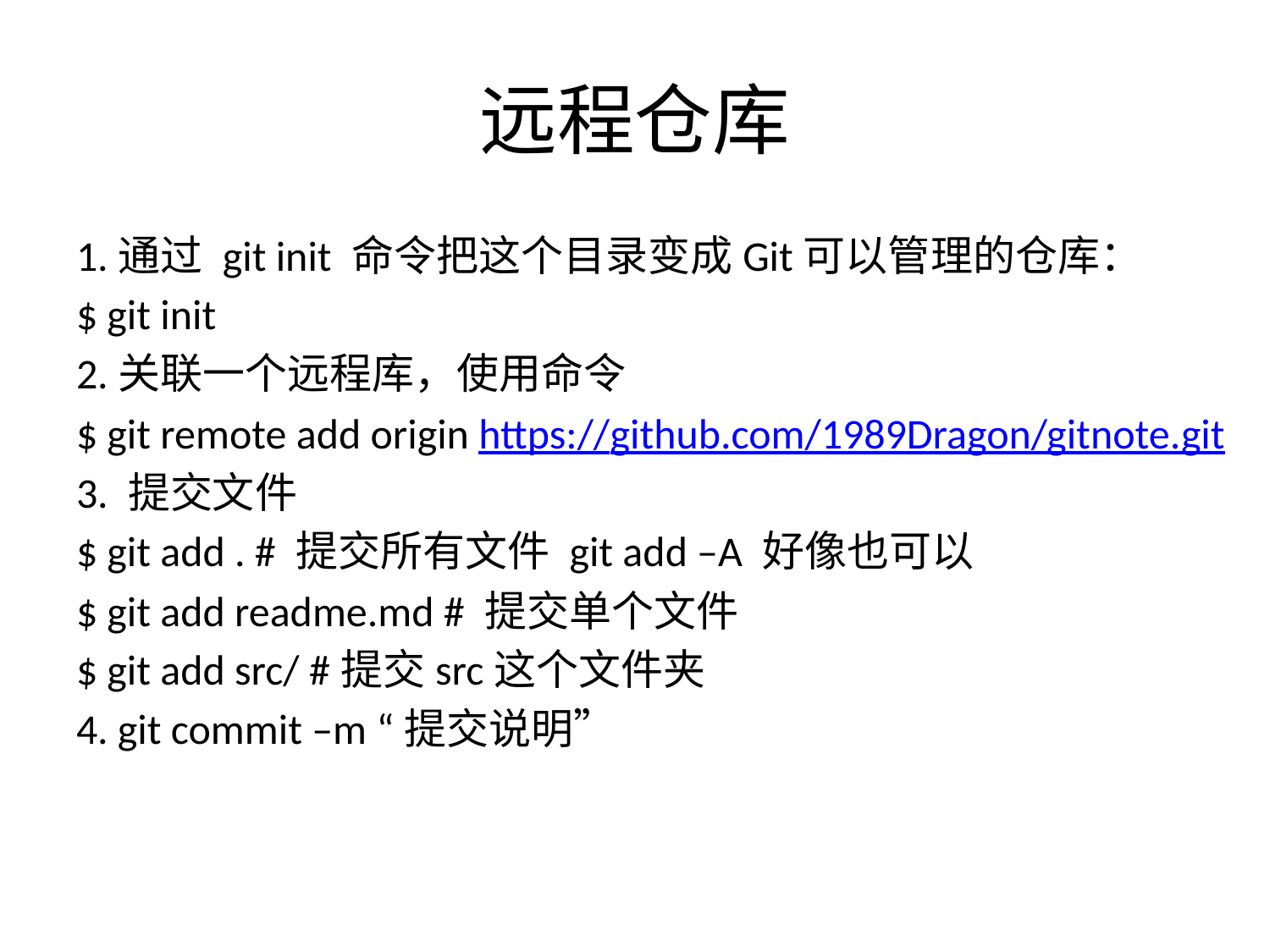

# 远程仓库
1.通过 git init 命令把这个目录变成Git可以管理的仓库：
$ git init
2.关联一个远程库，使用命令
$ git remote add origin https://github.com/1989Dragon/gitnote.git
3. 提交文件
$ git add . # 提交所有文件 git add –A 好像也可以
$ git add readme.md # 提交单个文件
$ git add src/ #提交src这个文件夹
4. git commit –m “提交说明”